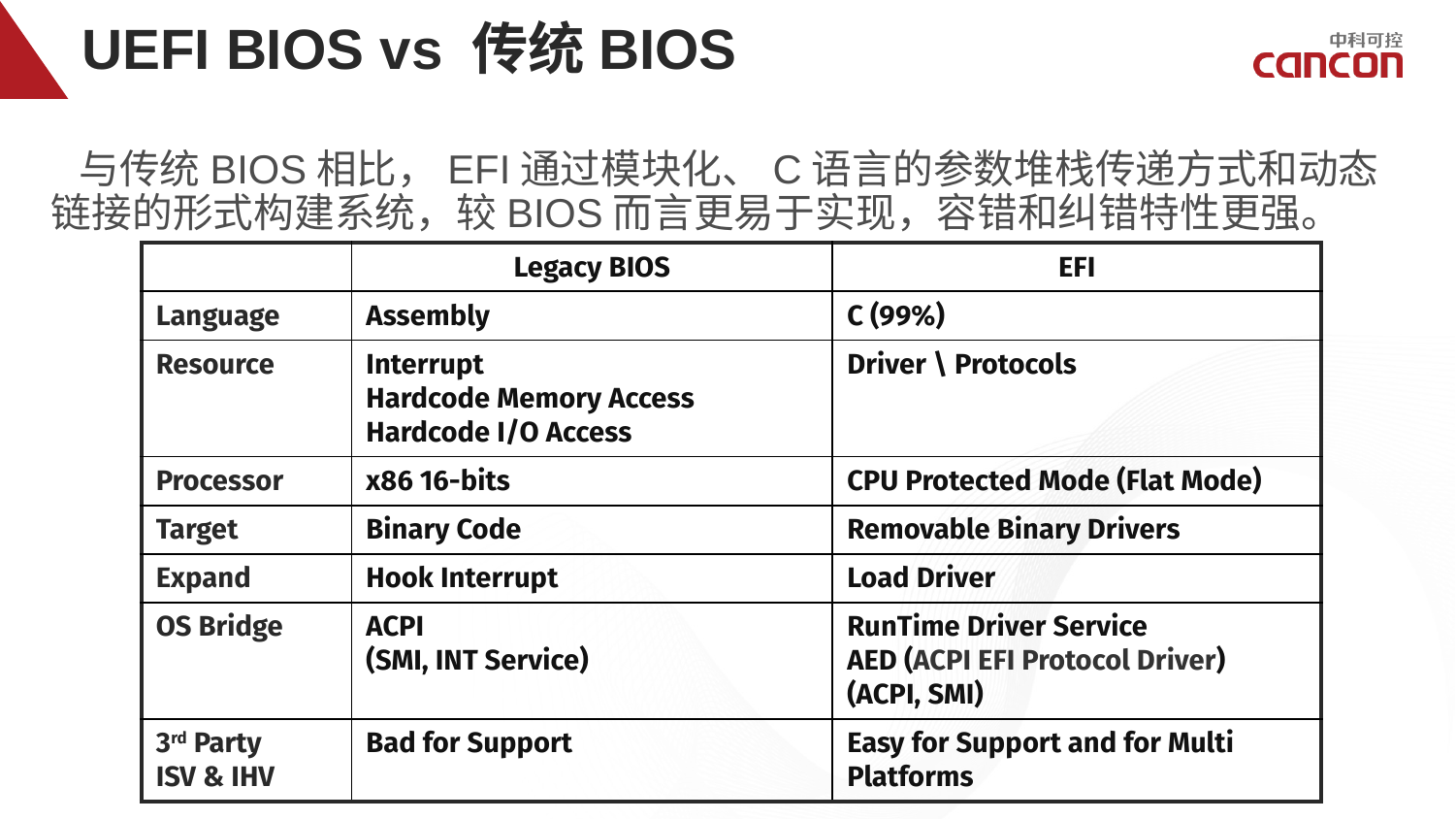

# UEFI BIOS vs 传统BIOS
   与传统BIOS相比，EFI通过模块化、C语言的参数堆栈传递方式和动态链接的形式构建系统，较BIOS而言更易于实现，容错和纠错特性更强。
|  | Legacy BIOS | EFI |
| --- | --- | --- |
| Language | Assembly | C (99%) |
| Resource | Interrupt Hardcode Memory Access Hardcode I/O Access | Driver \ Protocols |
| Processor | x86 16-bits | CPU Protected Mode (Flat Mode) |
| Target | Binary Code | Removable Binary Drivers |
| Expand | Hook Interrupt | Load Driver |
| OS Bridge | ACPI (SMI, INT Service) | RunTime Driver Service AED (ACPI EFI Protocol Driver) (ACPI, SMI) |
| 3rd Party ISV & IHV | Bad for Support | Easy for Support and for Multi Platforms |